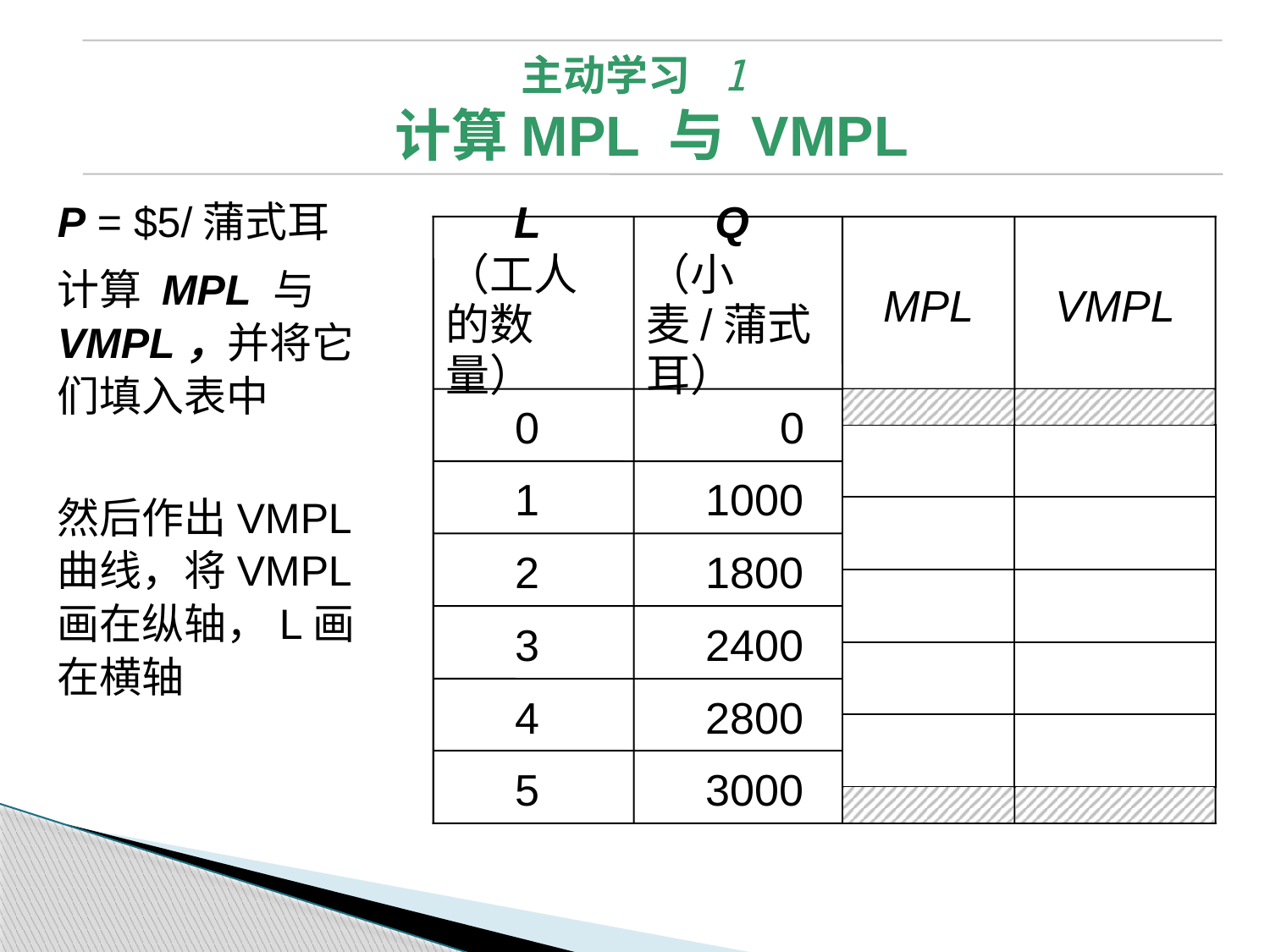

主动学习   1
计算MPL 与 VMPL

P = $5/蒲式耳
计算 MPL 与 VMPL，并将它们填入表中
然后作出VMPL曲线，将VMPL画在纵轴，L画在横轴
L
（工人的数量）

Q
（小麦/蒲式耳）

MPL

VMPL

0

0

1

1000

2

1800

3

2400

4

2800

5

3000